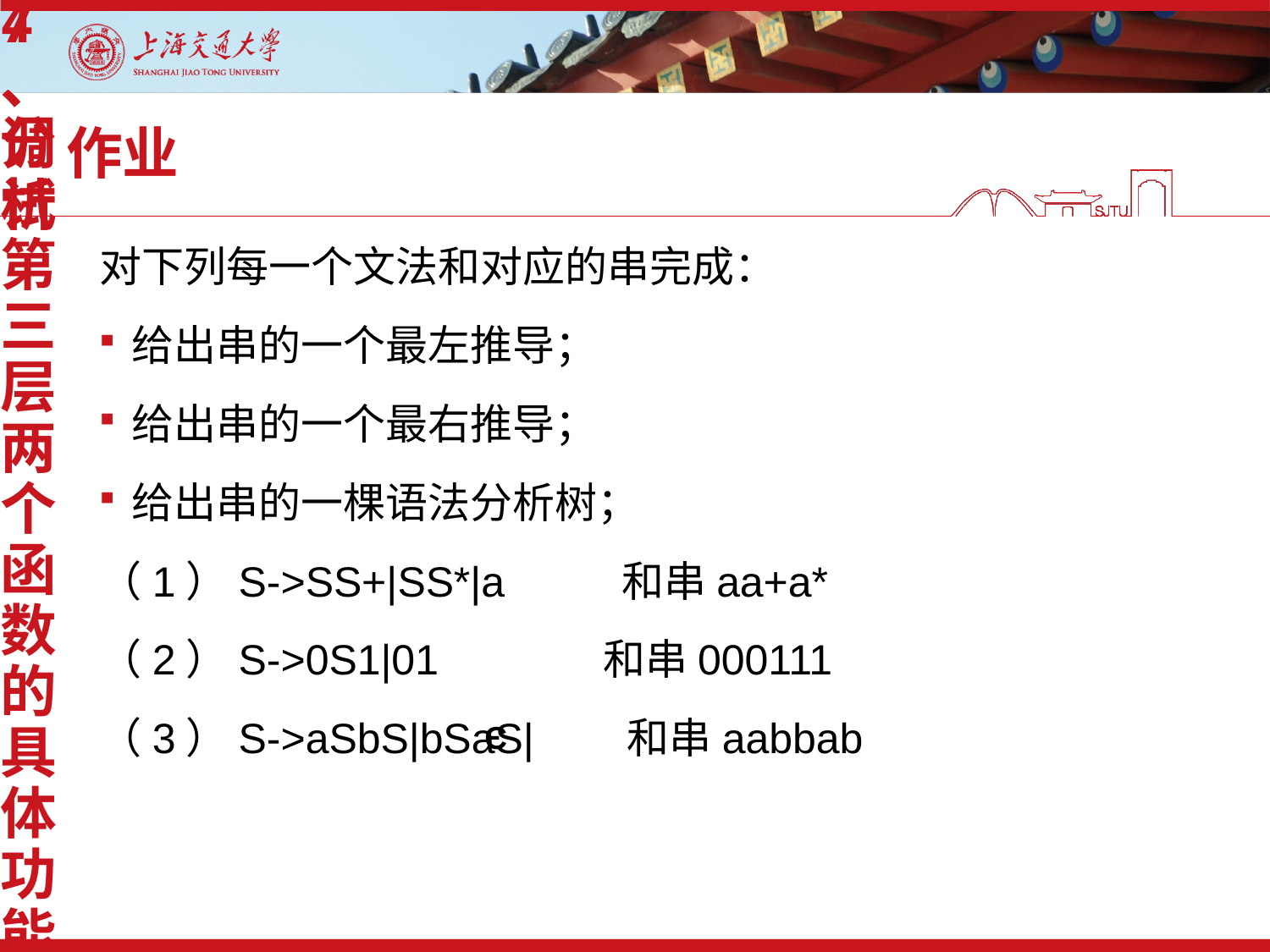

4、分析第三层两个函数的具体功能
7、调试
# 作业
对下列每一个文法和对应的串完成：
给出串的一个最左推导；
给出串的一个最右推导；
给出串的一棵语法分析树；
（1）S->SS+|SS*|a         和串aa+a*
（2）S->0S1|01             和串000111
（3）S->aSbS|bSaS|       和串aabbab

Є